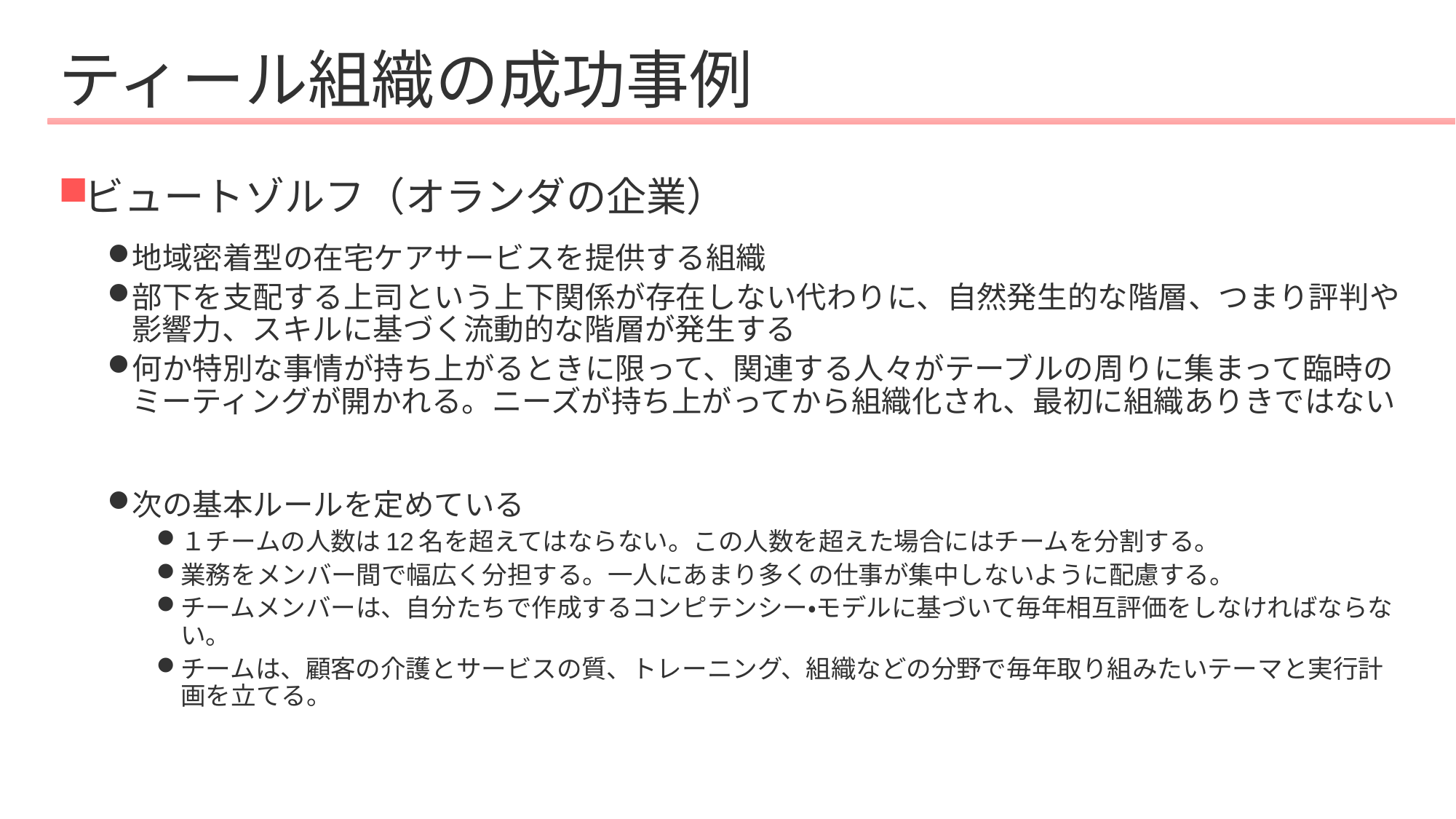

# ティール組織の成功事例
ビュートゾルフ（オランダの企業）
地域密着型の在宅ケアサービスを提供する組織
部下を支配する上司という上下関係が存在しない代わりに、自然発生的な階層、つまり評判や影響力、スキルに基づく流動的な階層が発生する
何か特別な事情が持ち上がるときに限って、関連する人々がテーブルの周りに集まって臨時のミーティングが開かれる。ニーズが持ち上がってから組織化され、最初に組織ありきではない

次の基本ルールを定めている
１チームの人数は12名を超えてはならない。この人数を超えた場合にはチームを分割する。
業務をメンバー間で幅広く分担する。一人にあまり多くの仕事が集中しないように配慮する。
チームメンバーは、自分たちで作成するコンピテンシー・モデルに基づいて毎年相互評価をしなければならない。
チームは、顧客の介護とサービスの質、トレーニング、組織などの分野で毎年取り組みたいテーマと実行計画を立てる。
145